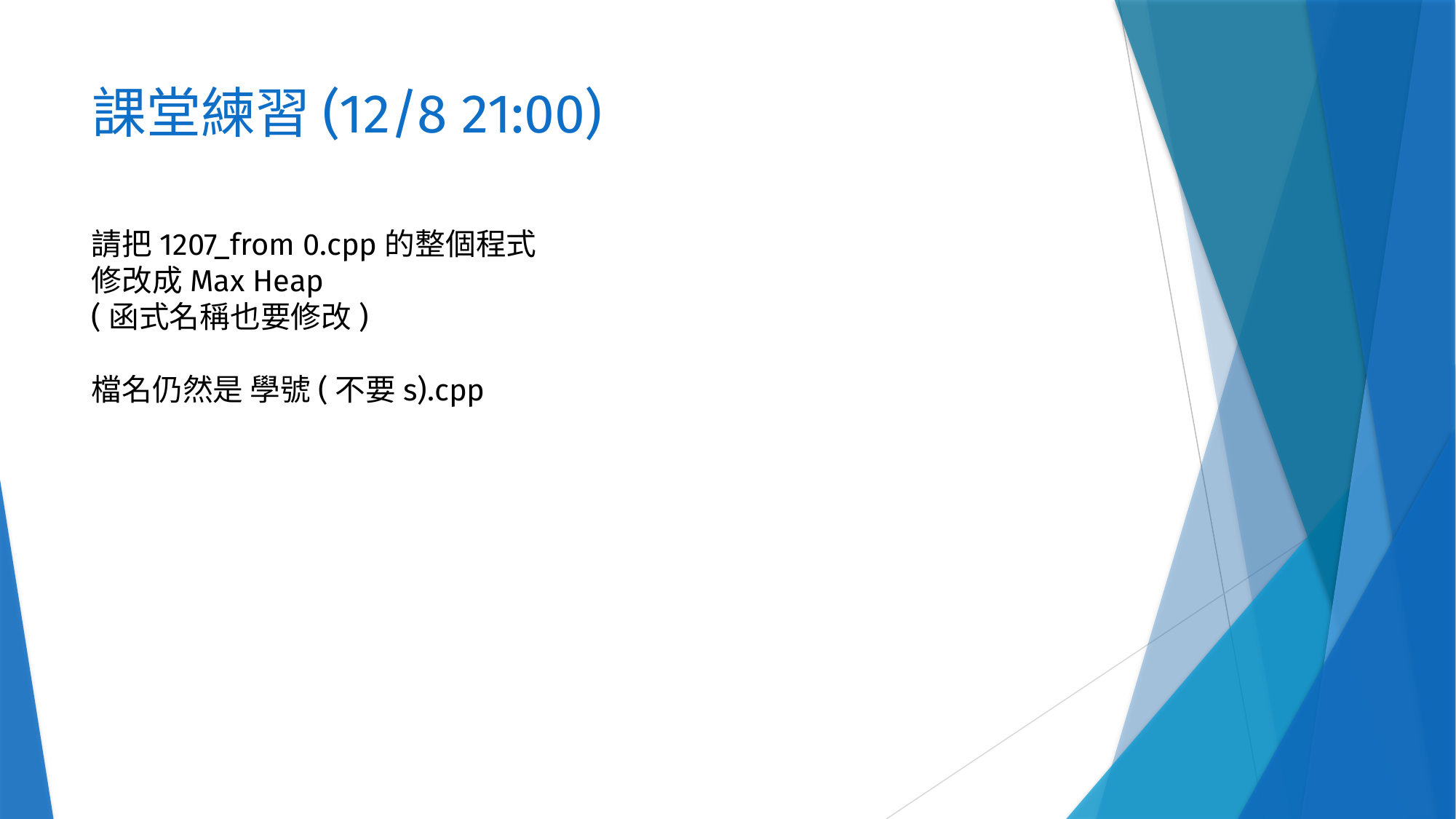

# 課堂練習(12/8 21:00)
請把1207_from 0.cpp的整個程式
修改成Max Heap
(函式名稱也要修改)

檔名仍然是 學號(不要s).cpp